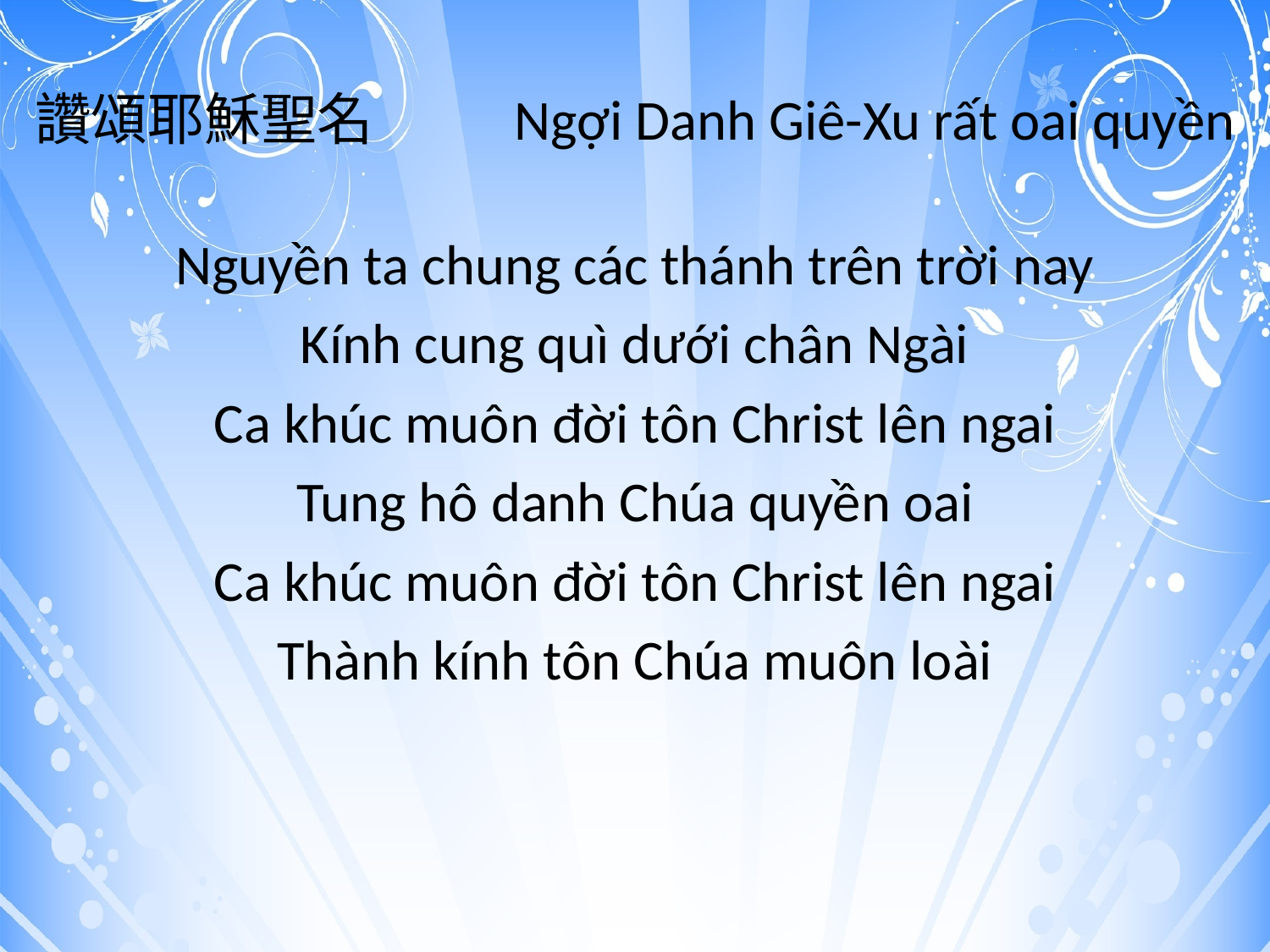

# 讚頌耶穌聖名          Ngợi Danh Giê-Xu rất oai quyền
Nguyền ta chung các thánh trên trời nay
Kính cung quì dưới chân Ngài
Ca khúc muôn đời tôn Christ lên ngai
Tung hô danh Chúa quyền oai
Ca khúc muôn đời tôn Christ lên ngai
Thành kính tôn Chúa muôn loài